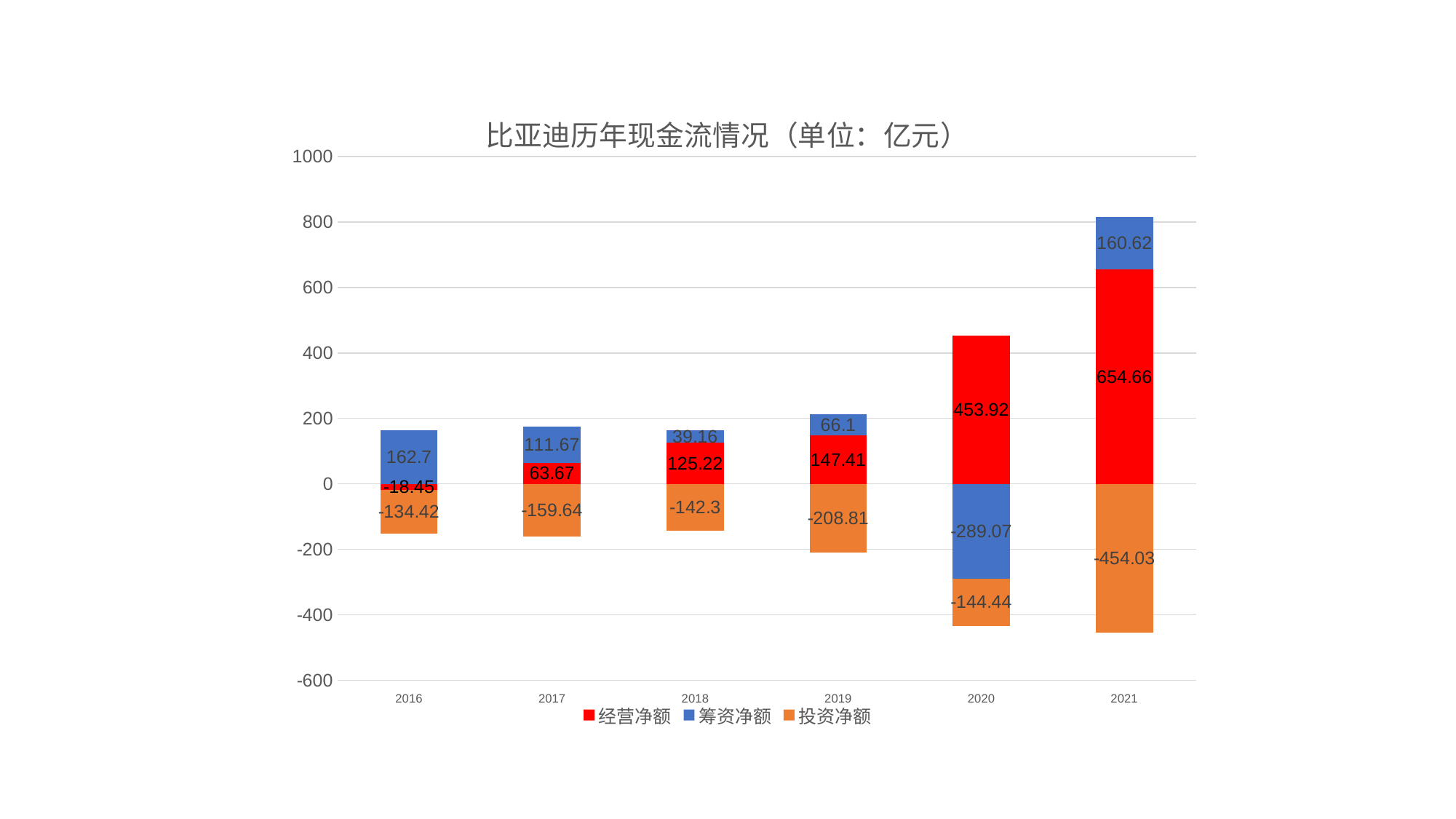

### Chart: 比亚迪历年现金流情况（单位：亿元）

| Category | 经营净额 | 筹资净额 | 投资净额 |
|---|---|---|---|
| 2016 | -18.45 | 162.7 | -134.42 |
| 2017 | 63.67 | 111.67 | -159.64 |
| 2018 | 125.22 | 39.16 | -142.3 |
| 2019 | 147.41 | 66.1 | -208.81 |
| 2020 | 453.92 | -289.07 | -144.44 |
| 2021 | 654.66 | 160.62 | -454.03 |